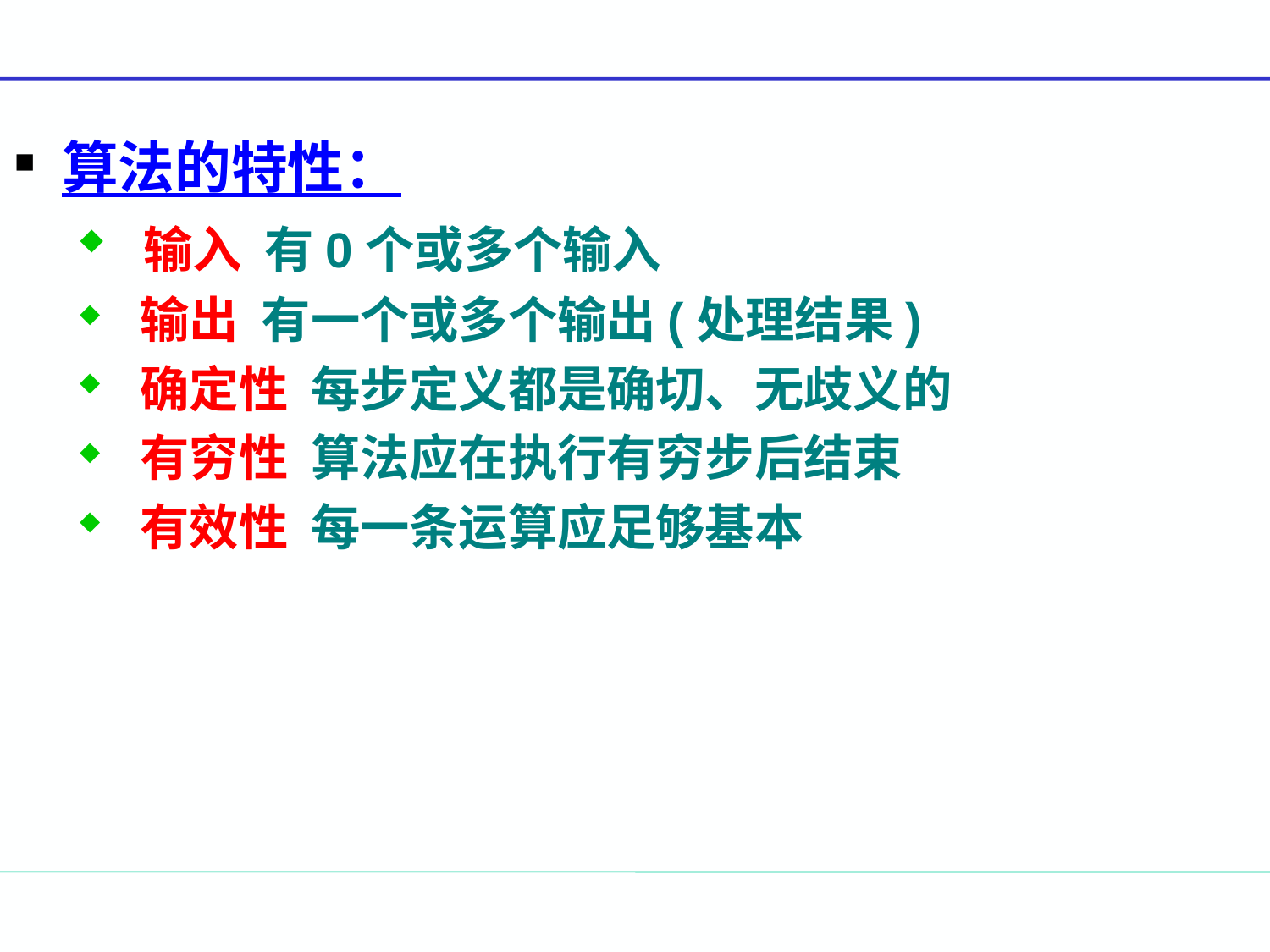

算法的特性：
 输入  有0个或多个输入
 输出  有一个或多个输出(处理结果)
 确定性  每步定义都是确切、无歧义的
 有穷性  算法应在执行有穷步后结束
 有效性  每一条运算应足够基本